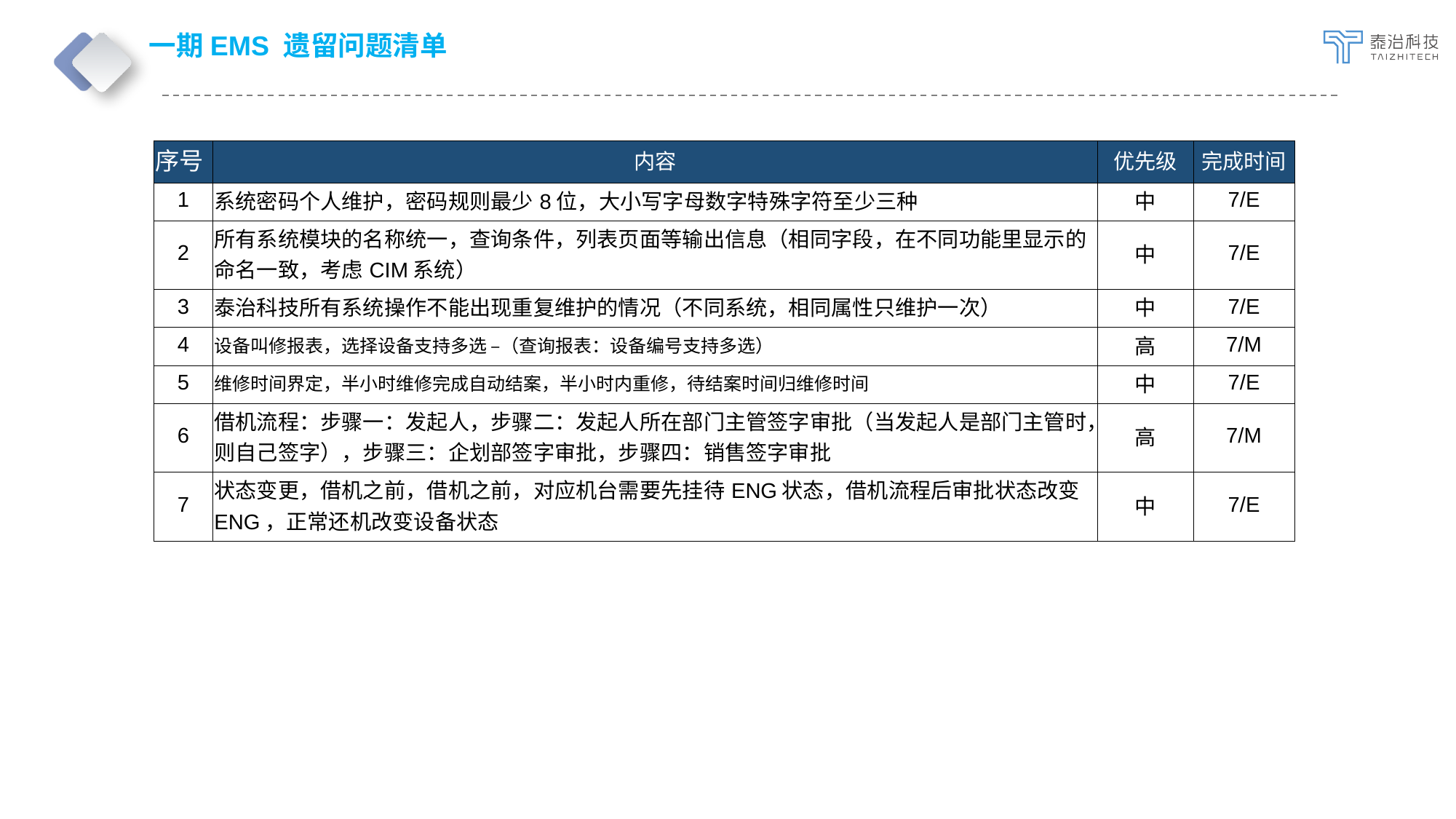

# 一期EMS 遗留问题清单
| 序号 | 内容 | 优先级 | 完成时间 |
| --- | --- | --- | --- |
| 1 | 系统密码个人维护，密码规则最少8位，大小写字母数字特殊字符至少三种 | 中 | 7/E |
| 2 | 所有系统模块的名称统一，查询条件，列表页面等输出信息（相同字段，在不同功能里显示的命名一致，考虑CIM系统） | 中 | 7/E |
| 3 | 泰治科技所有系统操作不能出现重复维护的情况（不同系统，相同属性只维护一次） | 中 | 7/E |
| 4 | 设备叫修报表，选择设备支持多选 –（查询报表：设备编号支持多选） | 高 | 7/M |
| 5 | 维修时间界定，半小时维修完成自动结案，半小时内重修，待结案时间归维修时间 | 中 | 7/E |
| 6 | 借机流程：步骤一：发起人，步骤二：发起人所在部门主管签字审批（当发起人是部门主管时，则自己签字），步骤三：企划部签字审批，步骤四：销售签字审批 | 高 | 7/M |
| 7 | 状态变更，借机之前，借机之前，对应机台需要先挂待ENG状态，借机流程后审批状态改变ENG，正常还机改变设备状态 | 中 | 7/E |